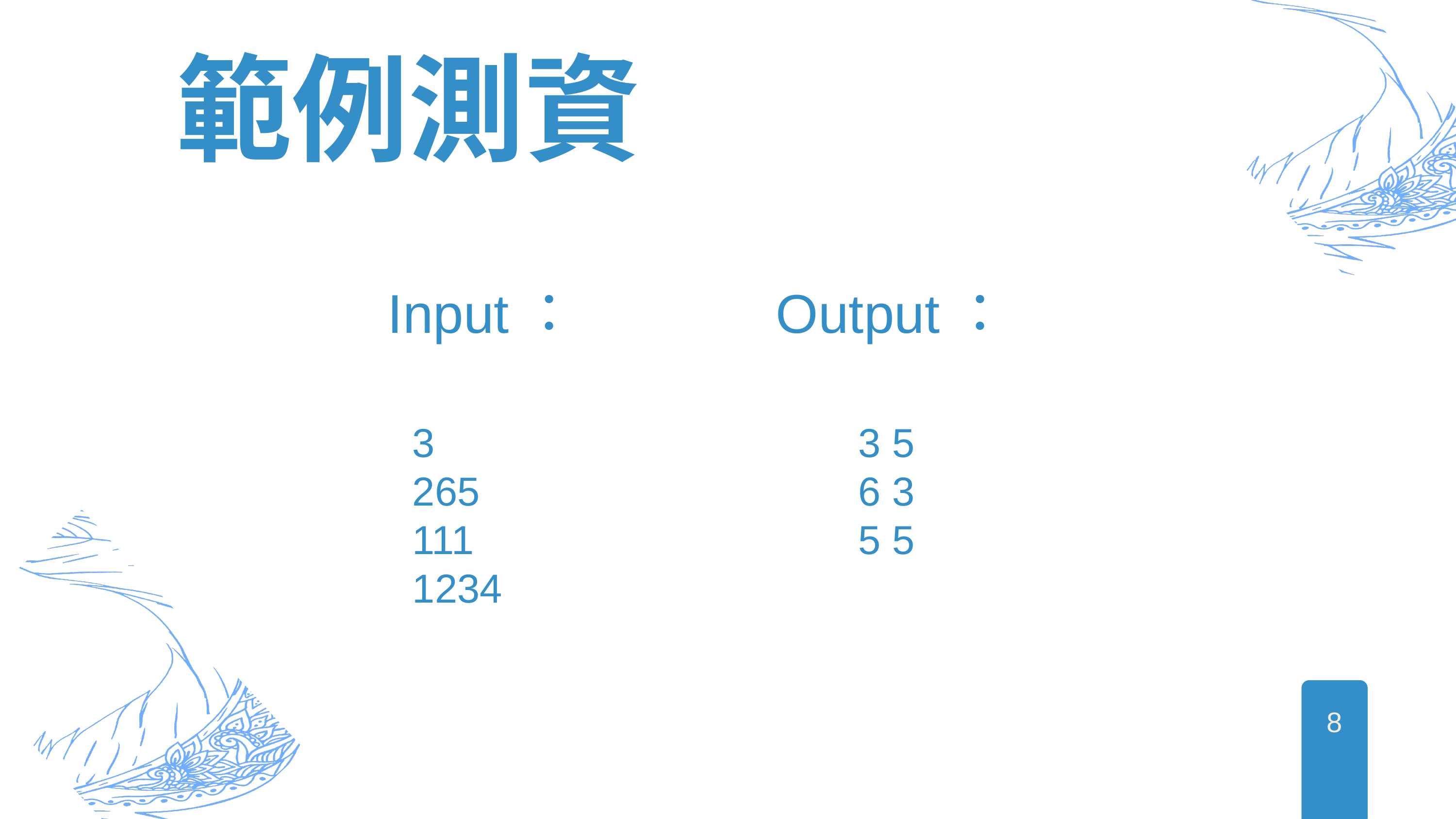

範例測資
Input：

3
265
111
1234
Output：

3 5
6 3
5 5

8